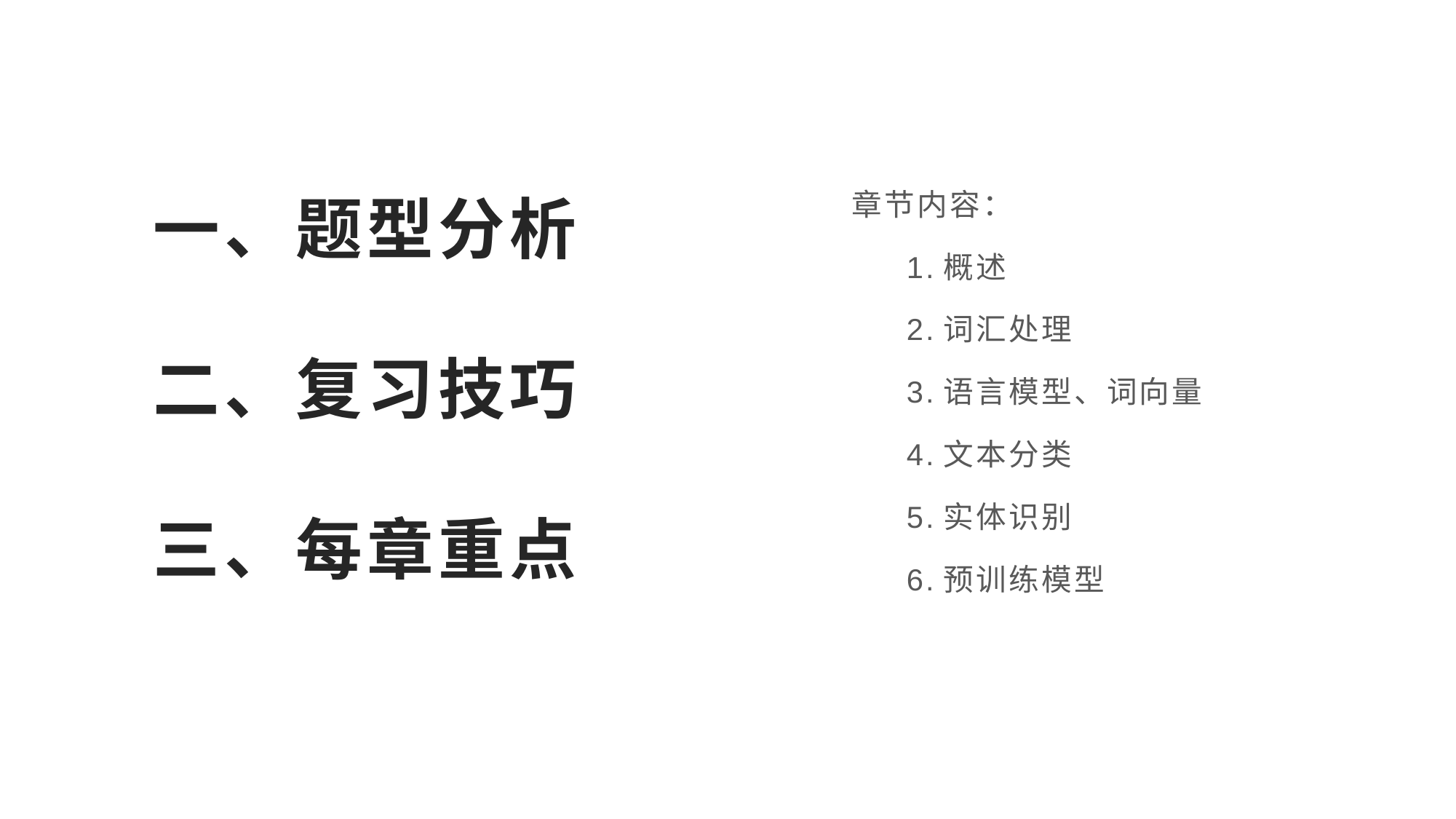

# 一、题型分析 二、复习技巧 三、每章重点
章节内容：
1.概述
2.词汇处理
3.语言模型、词向量
4.文本分类
5.实体识别
6.预训练模型